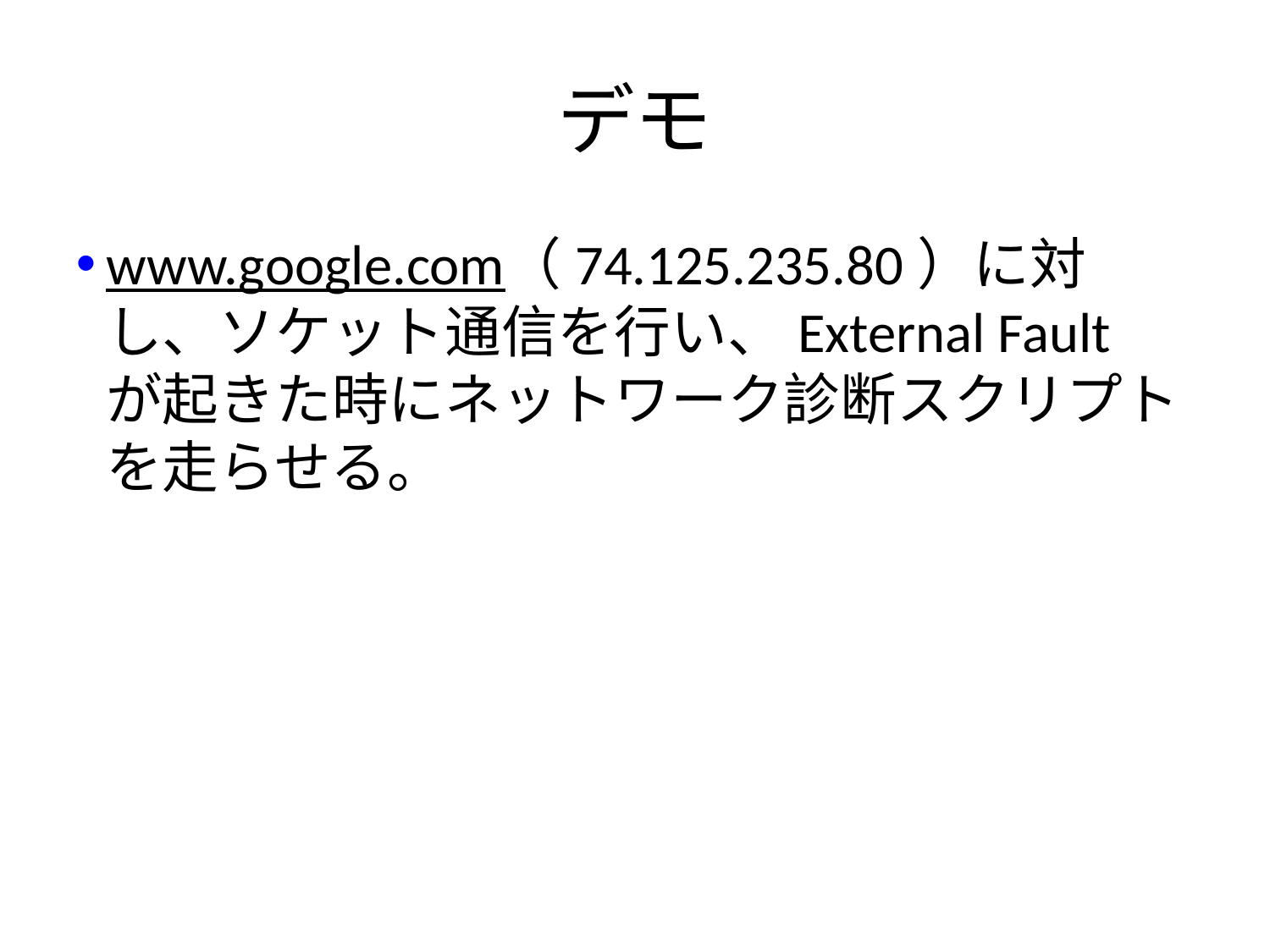

デモ
www.google.com（74.125.235.80）に対し、ソケット通信を行い、External Fault が起きた時にネットワーク診断スクリプトを走らせる。